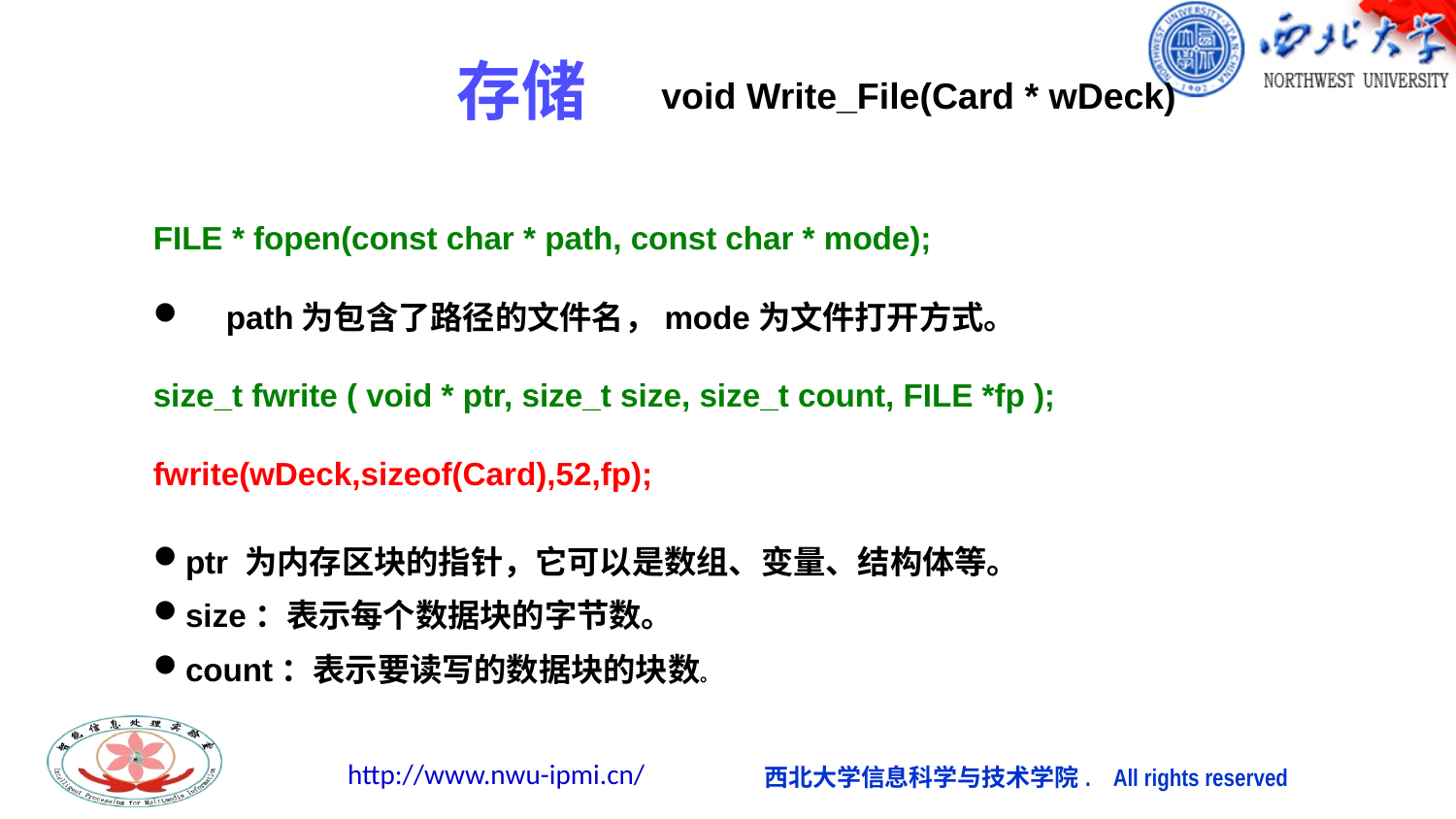

# 存储
void Write_File(Card * wDeck)
FILE * fopen(const char * path, const char * mode);
path为包含了路径的文件名，mode为文件打开方式。
size_t fwrite ( void * ptr, size_t size, size_t count, FILE *fp );
fwrite(wDeck,sizeof(Card),52,fp);
ptr 为内存区块的指针，它可以是数组、变量、结构体等。
size：表示每个数据块的字节数。
count：表示要读写的数据块的块数。